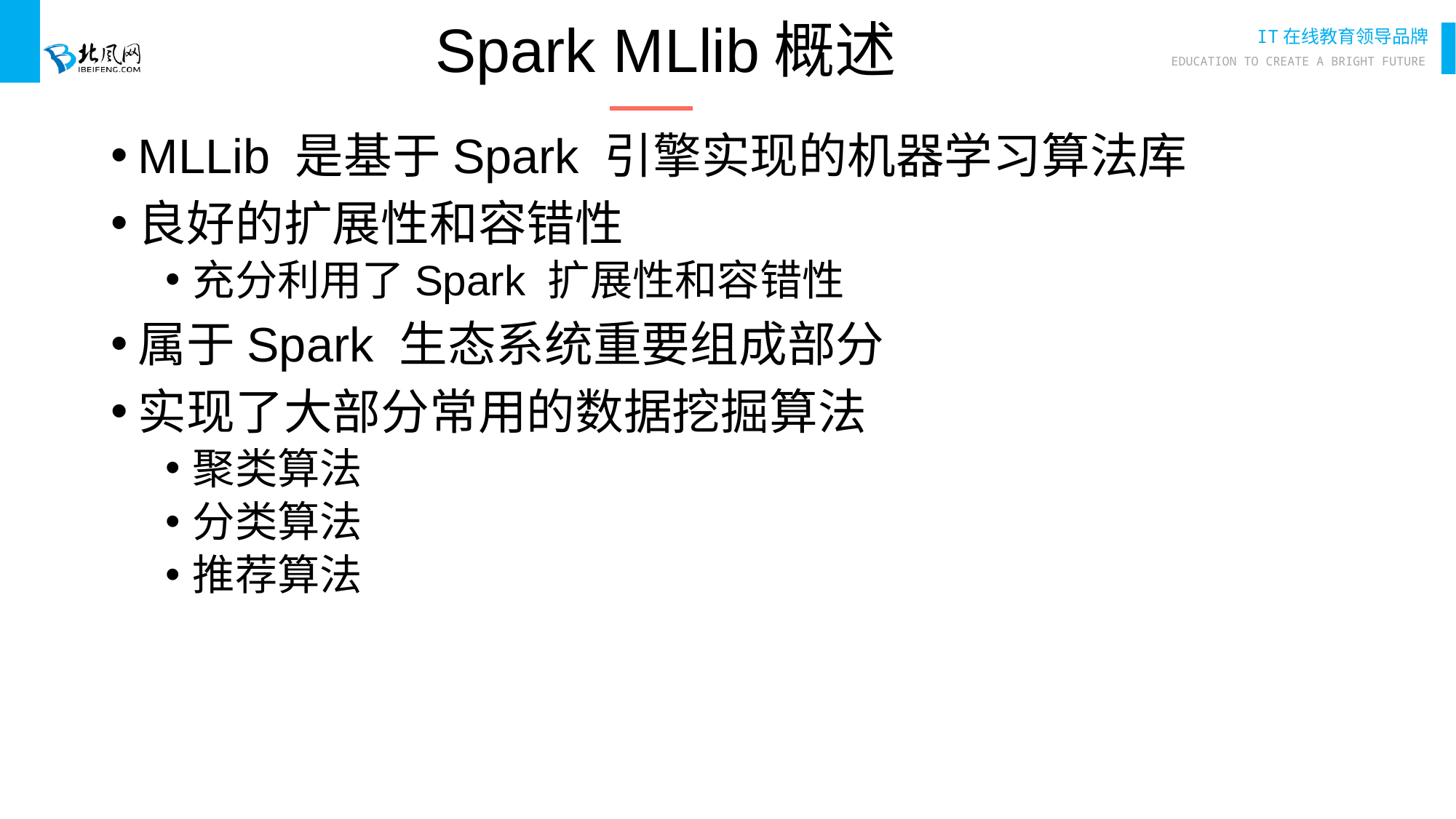

# Spark MLlib概述
MLLib 是基于Spark 引擎实现的机器学习算法库
良好的扩展性和容错性
充分利用了Spark 扩展性和容错性
属于Spark 生态系统重要组成部分
实现了大部分常用的数据挖掘算法
聚类算法
分类算法
推荐算法